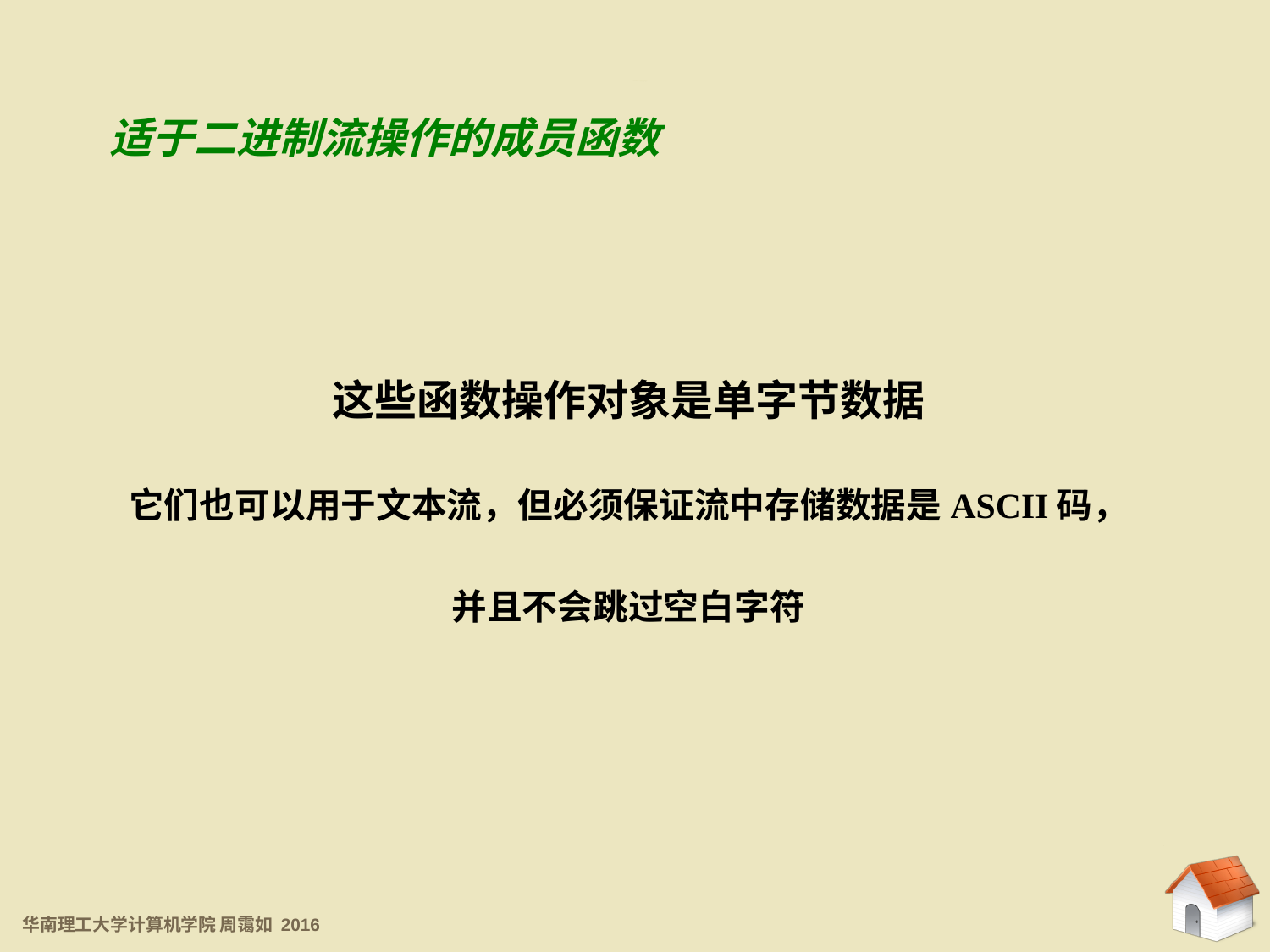

11.5.4  二进制文件
适于二进制流操作的成员函数
这些函数操作对象是单字节数据
它们也可以用于文本流，但必须保证流中存储数据是ASCII码，
并且不会跳过空白字符